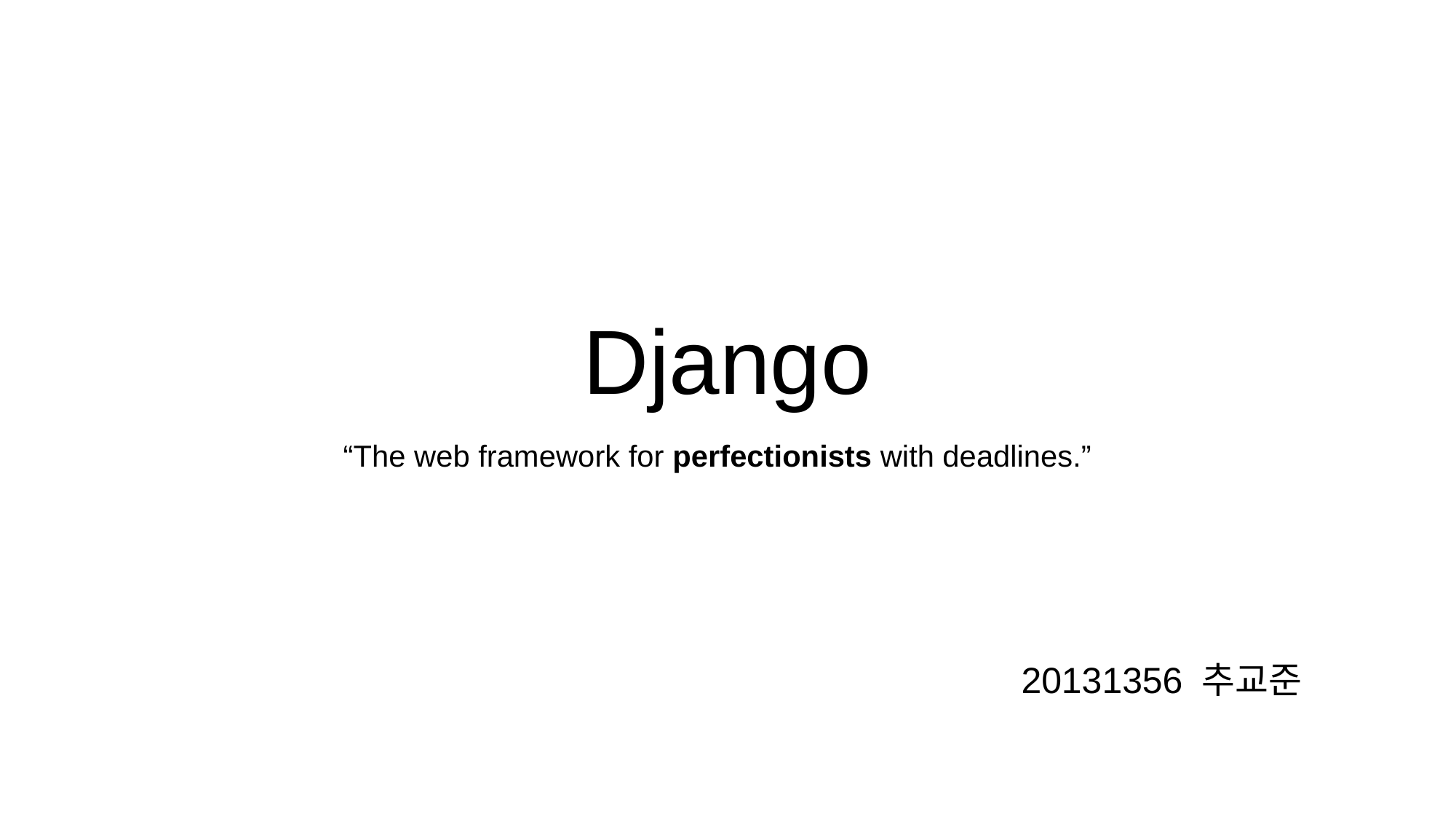

# Django
“The web framework for perfectionists with deadlines.”
20131356 추교준